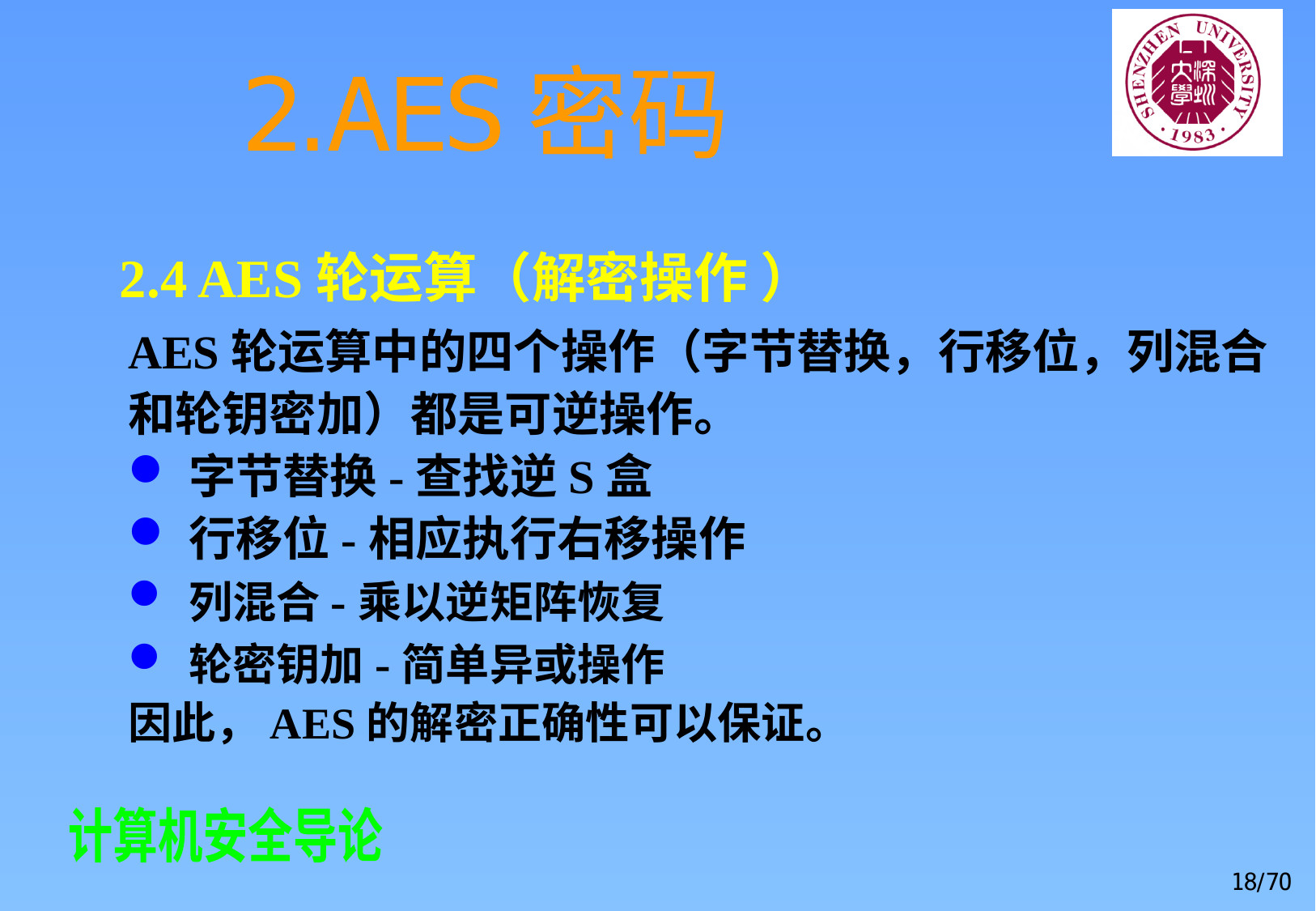

# 2.AES密码
2.4 AES轮运算（解密操作 ）
AES轮运算中的四个操作（字节替换，行移位，列混合和轮钥密加）都是可逆操作。
字节替换-查找逆S盒
行移位-相应执行右移操作
列混合-乘以逆矩阵恢复
轮密钥加-简单异或操作
因此，AES的解密正确性可以保证。
18/70